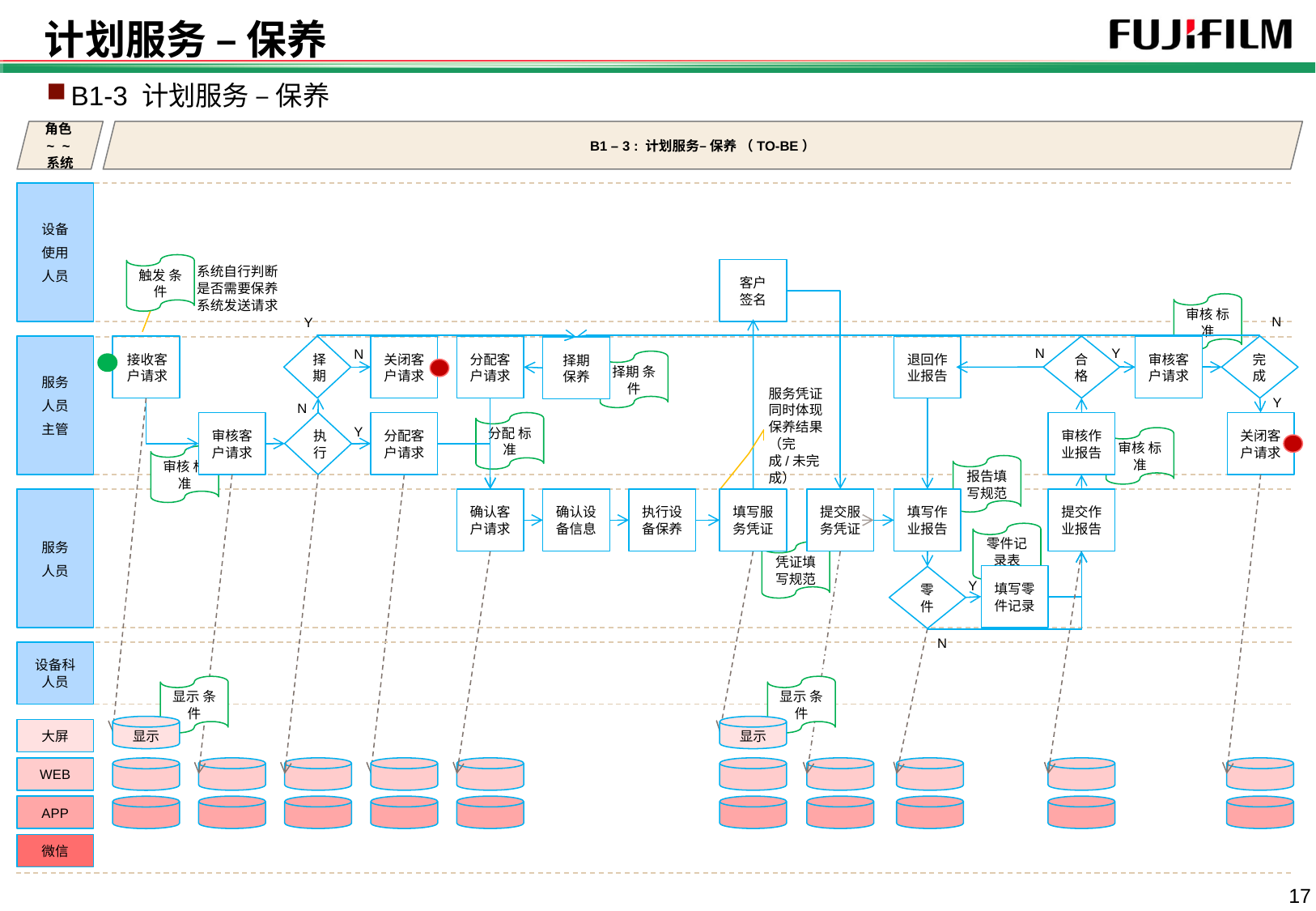

# 计划服务 – 保养
B1-3 计划服务 – 保养
角色~  ~系统
B1 – 3 : 计划服务– 保养 （TO-BE）
设备
使用
人员
触发 条件
客户 签名
系统自行判断是否需要保养系统发送请求
审核 标准
N
Y
接收客户请求
服务
人员
主管
择期
关闭客户请求
分配客户请求
退回作业报告
合格
审核客户请求
完成
择期 保养
N
Y
N
择期 条件

Y
N
审核客户请求
执行
分配客户请求
分配 标准
审核作业报告
关闭客户请求
Y
审核 标准
服务凭证同时体现保养结果（完成/未完成）

审核 标准
报告填写规范
提交服务凭证
填写作业报告
服务
人员
确认客户请求
确认设备信息
执行设备保养
填写服务凭证
提交作业报告
零件记录表
凭证填写规范
填写零件记录
零件
Y
N
设备科人员
显示 条件
显示 条件
显示
显示
大屏
WEB

APP

微信